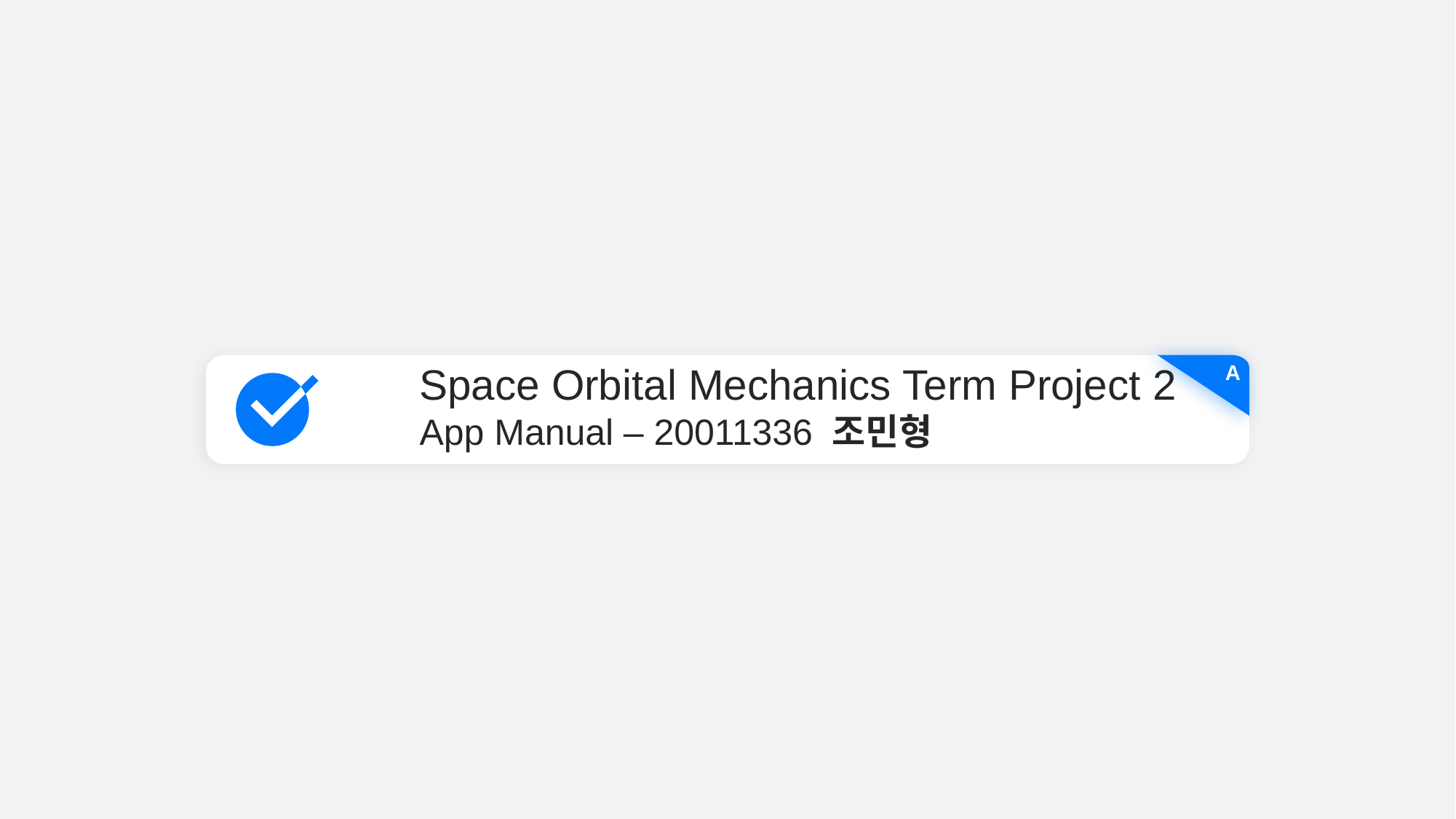

Space Orbital Mechanics Term Project 2
App Manual – 20011336 조민형

A